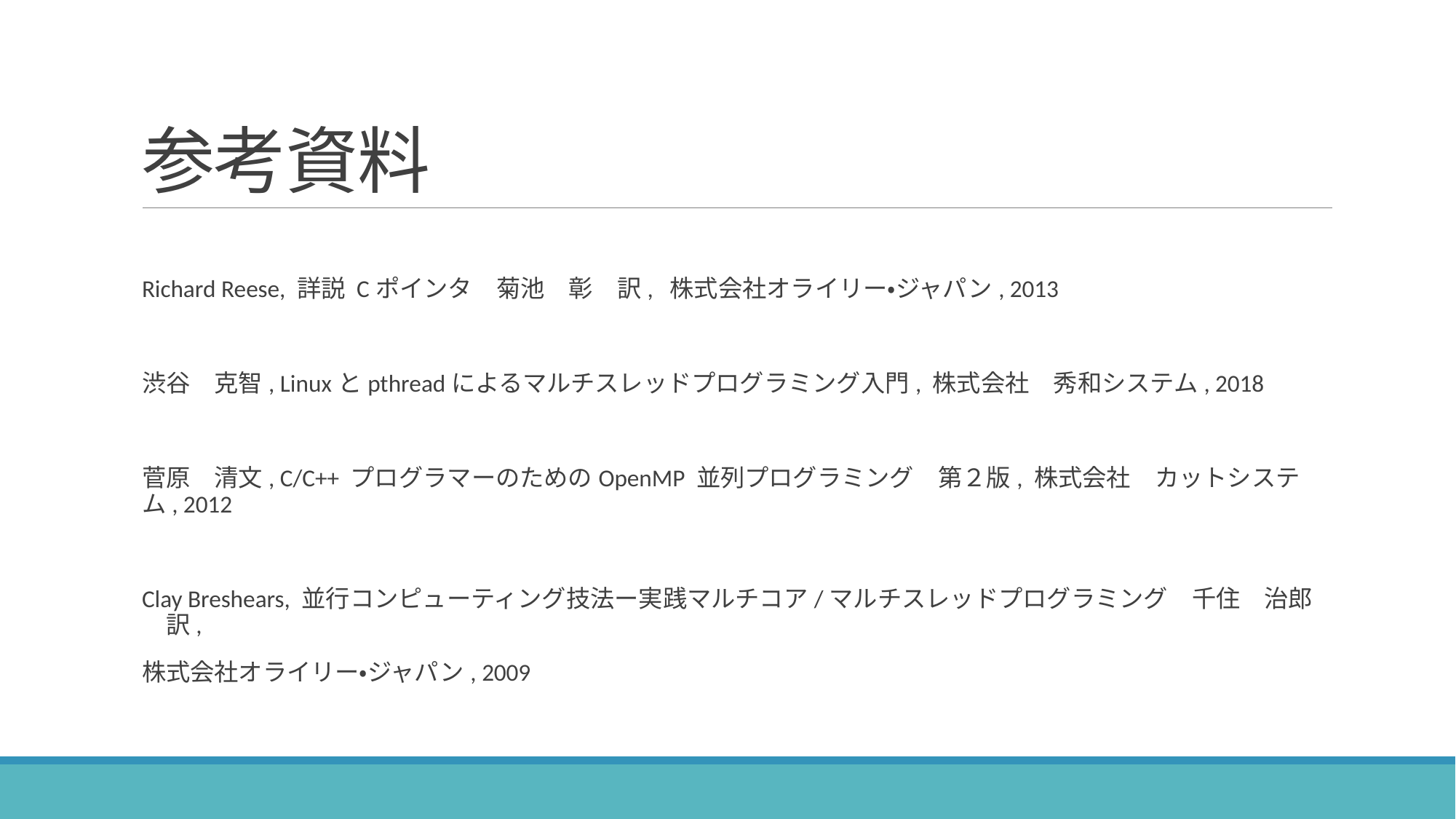

# 参考資料

Richard Reese, 詳説 Cポインタ　菊池　彰　訳,  株式会社オライリー・ジャパン, 2013

渋谷　克智, Linuxとpthreadによるマルチスレッドプログラミング入門, 株式会社　秀和システム, 2018

菅原　清文, C/C++ プログラマーのためのOpenMP 並列プログラミング　第２版, 株式会社　カットシステム, 2012

Clay Breshears, 並行コンピューティング技法ー実践マルチコア/マルチスレッドプログラミング　千住　治郎　訳,
株式会社オライリー・ジャパン, 2009